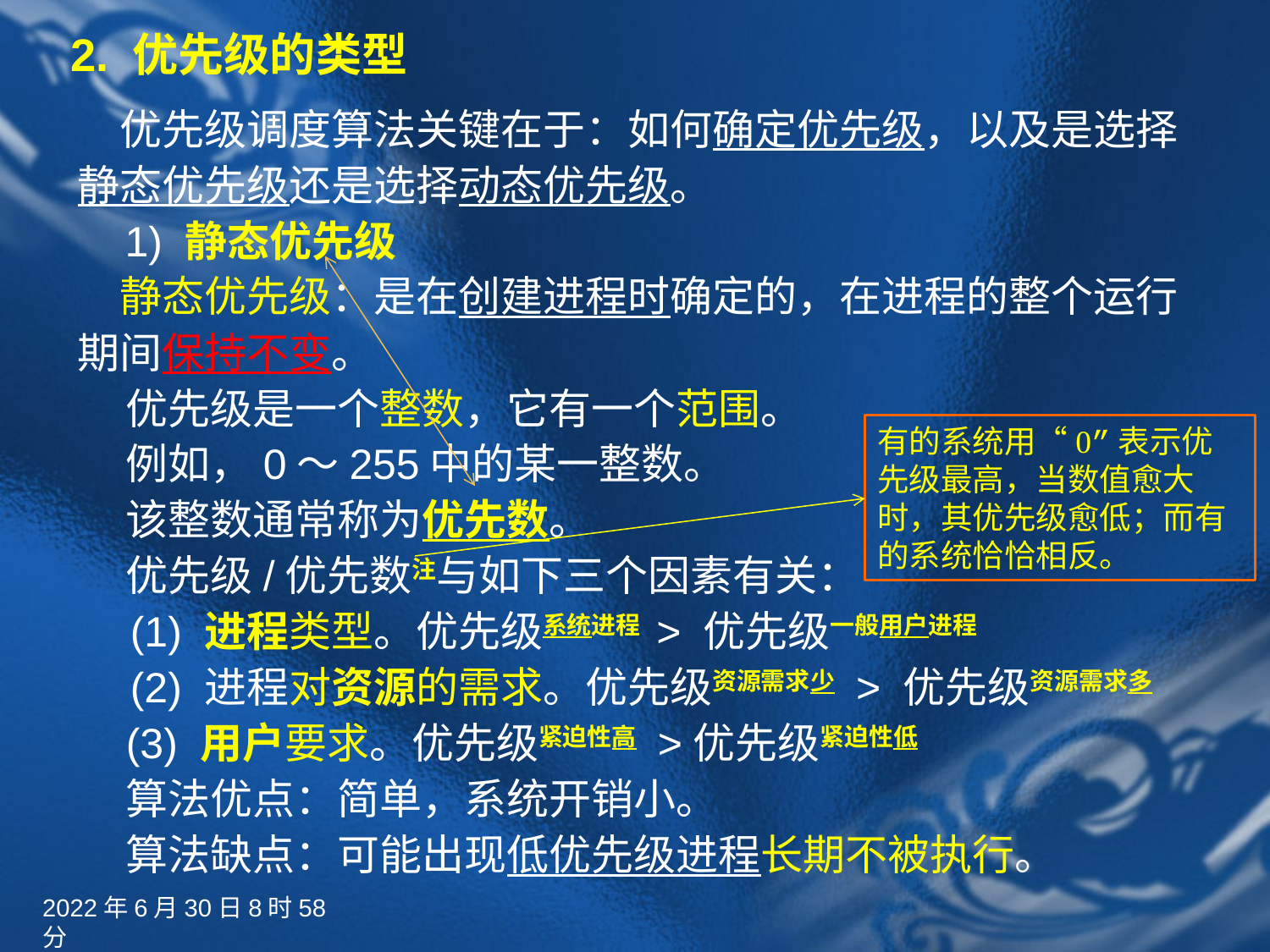

# 2. 优先级的类型
　优先级调度算法关键在于：如何确定优先级，以及是选择静态优先级还是选择动态优先级。
    1) 静态优先级
　静态优先级：是在创建进程时确定的，在进程的整个运行期间保持不变。
    优先级是一个整数，它有一个范围。
    例如，0～255中的某一整数。
    该整数通常称为优先数。
    优先级/优先数注与如下三个因素有关：
　(1) 进程类型。优先级系统进程 > 优先级一般用户进程
　(2) 进程对资源的需求。优先级资源需求少  > 优先级资源需求多
    (3) 用户要求。优先级紧迫性高  >优先级紧迫性低
    算法优点：简单，系统开销小。
    算法缺点：可能出现低优先级进程长期不被执行。
有的系统用“0”表示优先级最高，当数值愈大时，其优先级愈低；而有的系统恰恰相反。
2022年6月30日8时58分